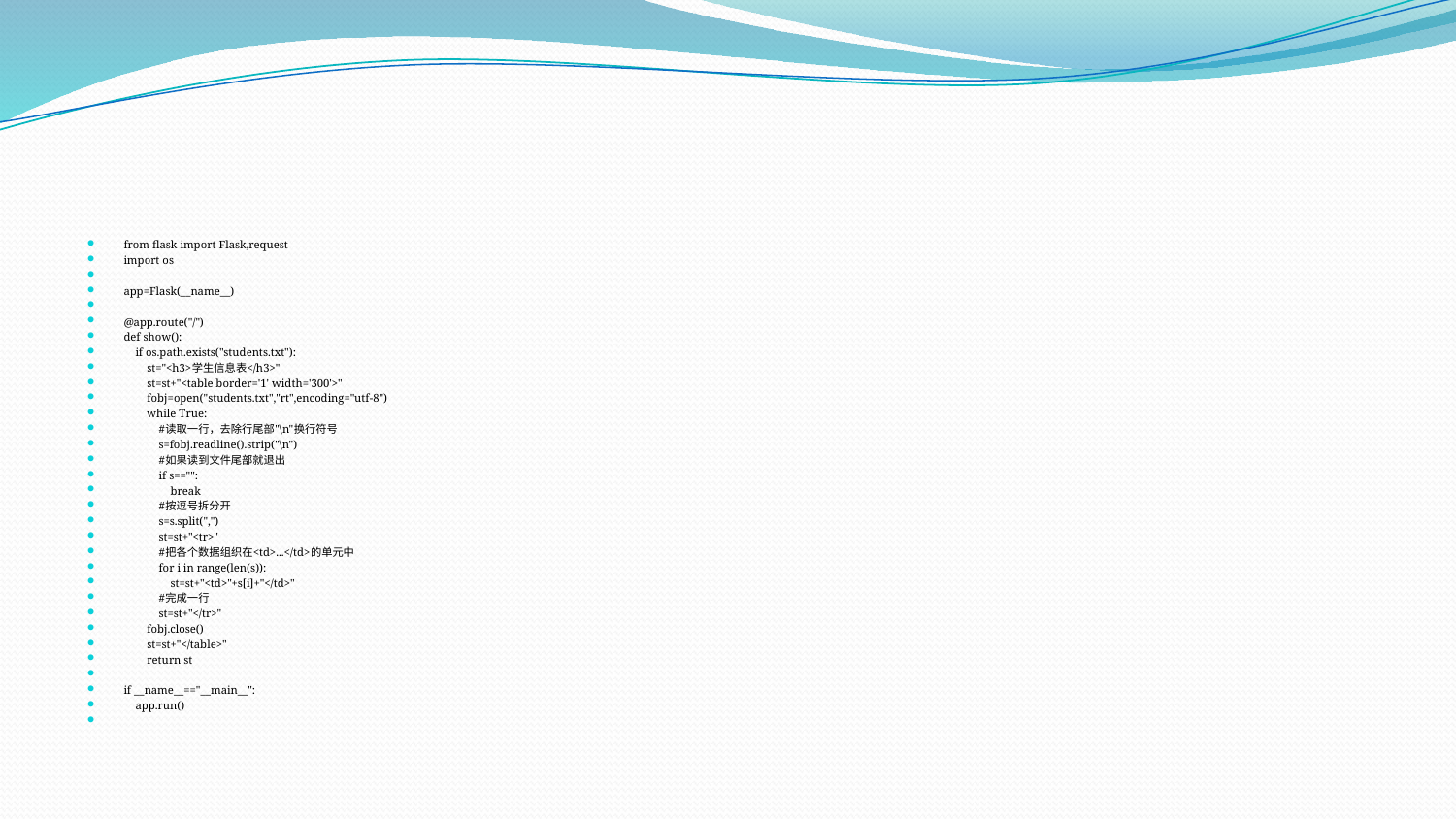

#
from flask import Flask,request
import os

app=Flask(__name__)

@app.route("/")
def show():
    if os.path.exists("students.txt"):
        st="<h3>学生信息表</h3>"
        st=st+"<table border='1' width='300'>"
        fobj=open("students.txt","rt",encoding="utf-8")
        while True:
            #读取一行，去除行尾部"\n"换行符号
            s=fobj.readline().strip("\n")
            #如果读到文件尾部就退出
            if s=="":
                break
            #按逗号拆分开
            s=s.split(",")
            st=st+"<tr>"
            #把各个数据组织在<td>...</td>的单元中
            for i in range(len(s)):
                st=st+"<td>"+s[i]+"</td>"
            #完成一行
            st=st+"</tr>"
        fobj.close()
        st=st+"</table>"
        return st

if __name__=="__main__":
    app.run()